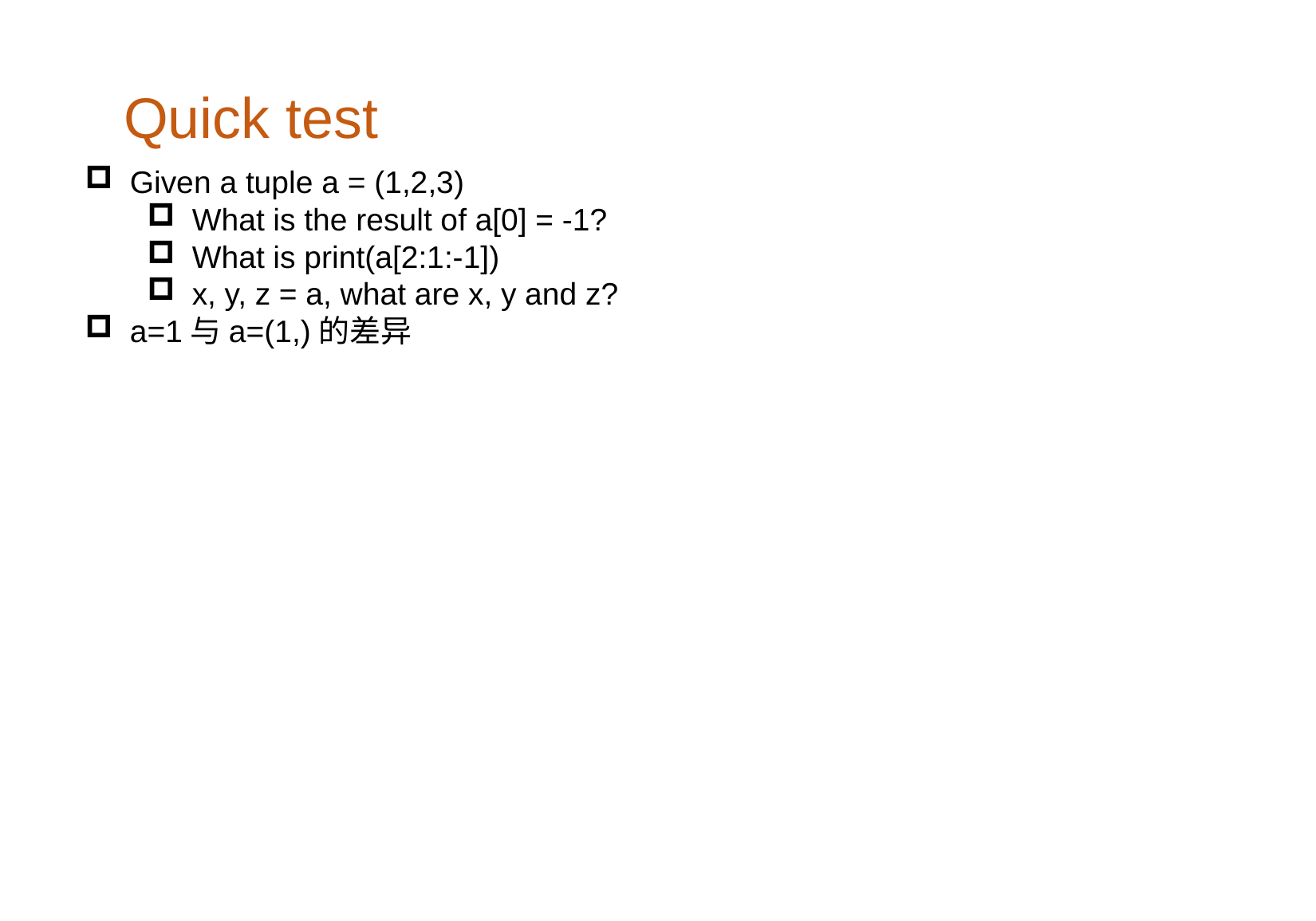

Quick test
Given a tuple a = (1,2,3)
What is the result of a[0] = -1?
What is print(a[2:1:-1])
x, y, z = a, what are x, y and z?
a=1与a=(1,)的差异